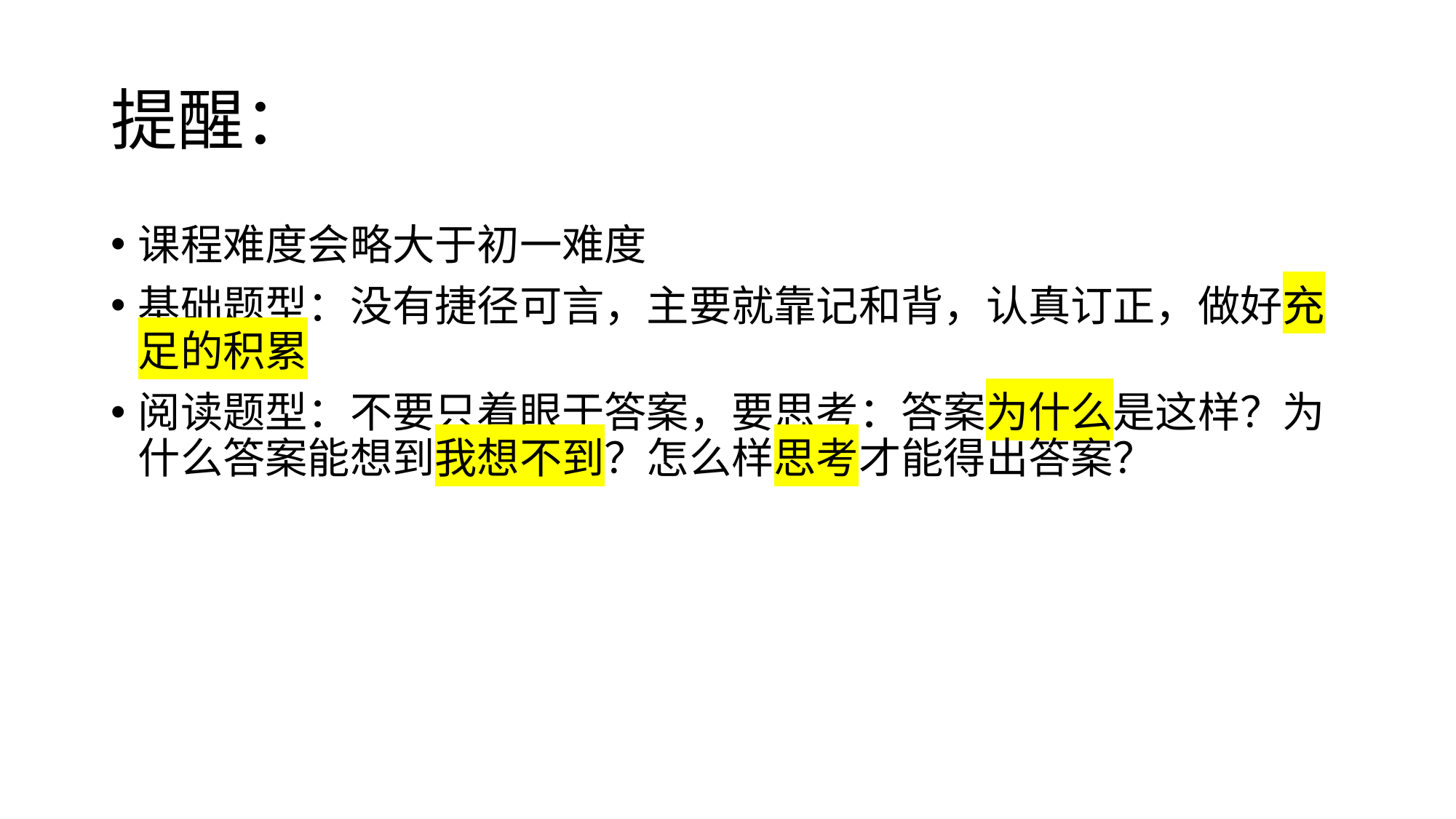

# 提醒：
课程难度会略大于初一难度
基础题型：没有捷径可言，主要就靠记和背，认真订正，做好充足的积累
阅读题型：不要只着眼于答案，要思考：答案为什么是这样？为什么答案能想到我想不到？怎么样思考才能得出答案？